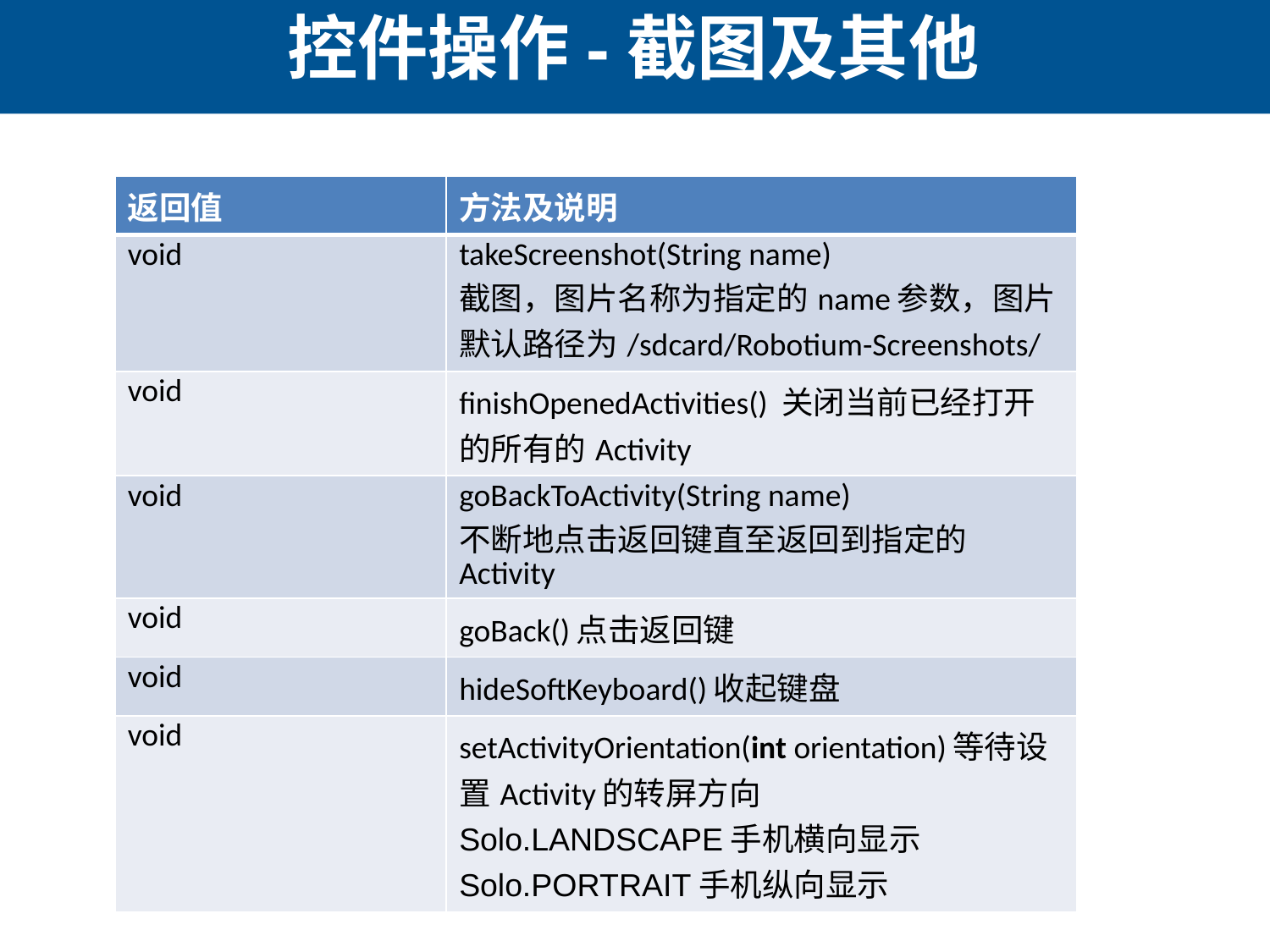

# 控件操作-截图及其他
| 返回值 | 方法及说明 |
| --- | --- |
| void | takeScreenshot(String name) 截图，图片名称为指定的name参数，图片默认路径为/sdcard/Robotium-Screenshots/ |
| void | finishOpenedActivities() 关闭当前已经打开的所有的Activity |
| void | goBackToActivity(String name) 不断地点击返回键直至返回到指定的Activity |
| void | goBack()点击返回键 |
| void | hideSoftKeyboard()收起键盘 |
| void | setActivityOrientation(int orientation)等待设置Activity的转屏方向 Solo.LANDSCAPE手机横向显示 Solo.PORTRAIT手机纵向显示 |